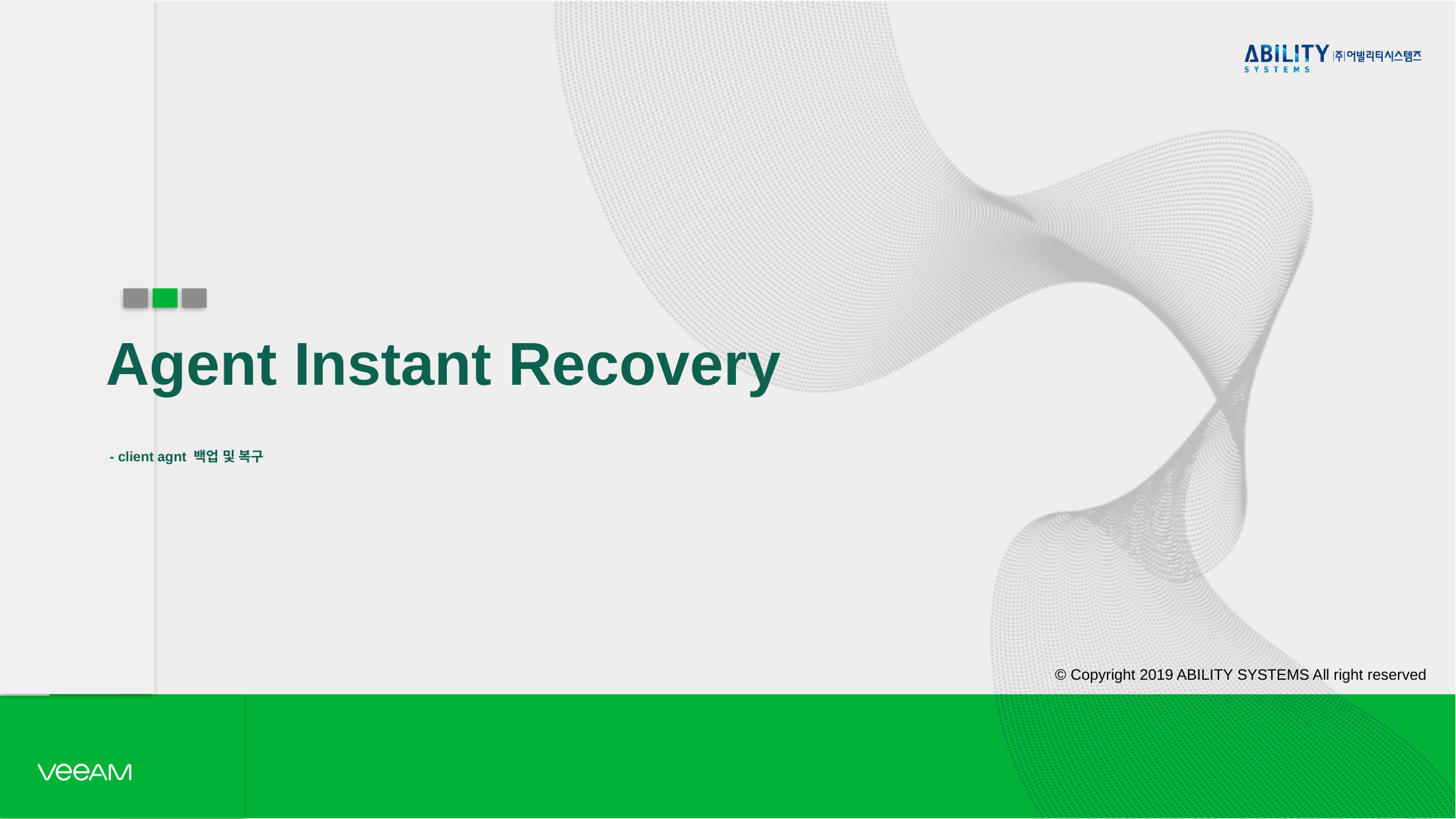

Agent Instant Recovery
 - client agnt 백업 및 복구